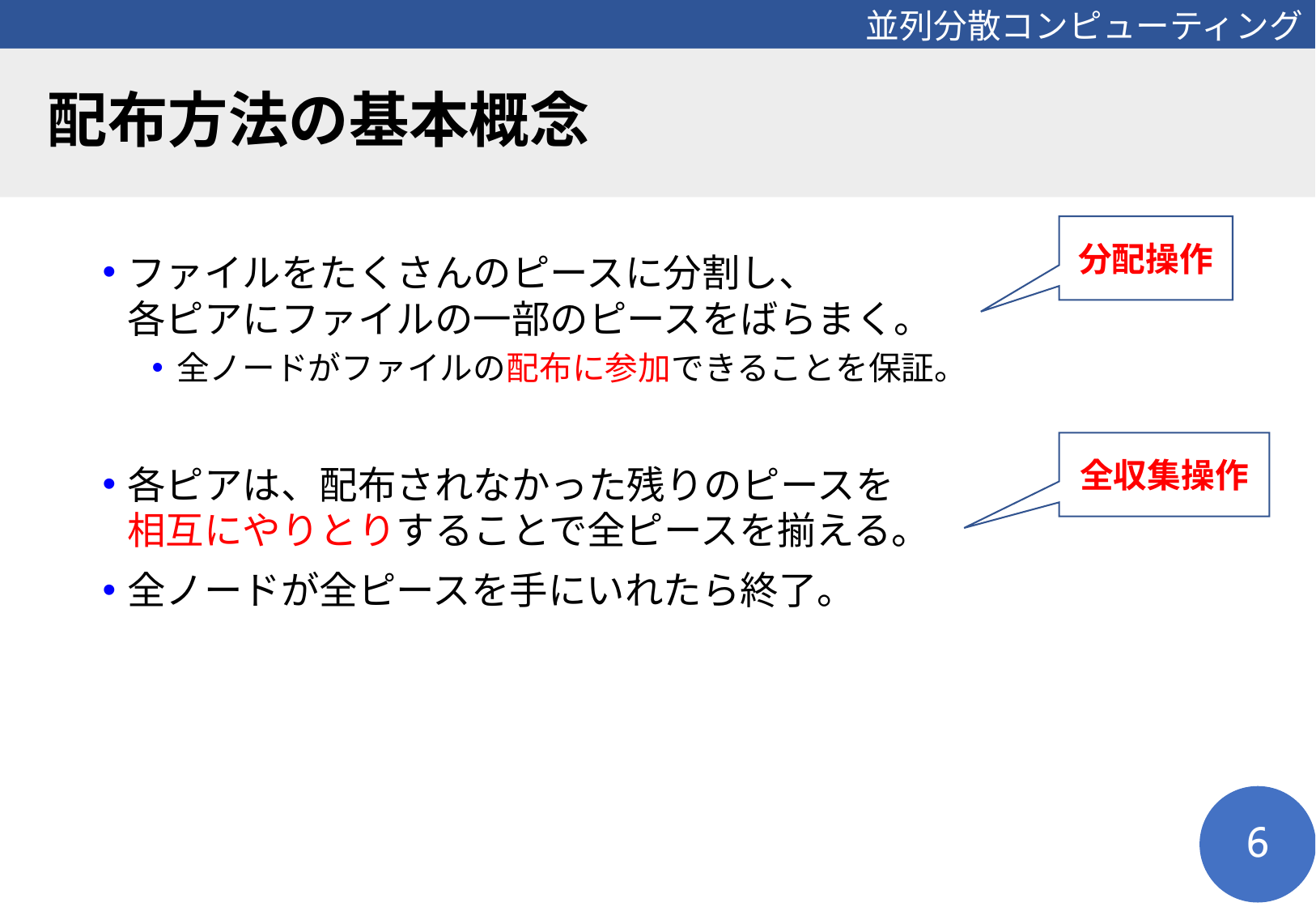

# 配布方法の基本概念
分配操作
ファイルをたくさんのピースに分割し、
各ピアにファイルの一部のピースをばらまく。
全ノードがファイルの配布に参加できることを保証。

各ピアは、配布されなかった残りのピースを
相互にやりとりすることで全ピースを揃える。
全ノードが全ピースを手にいれたら終了。

全収集操作
6